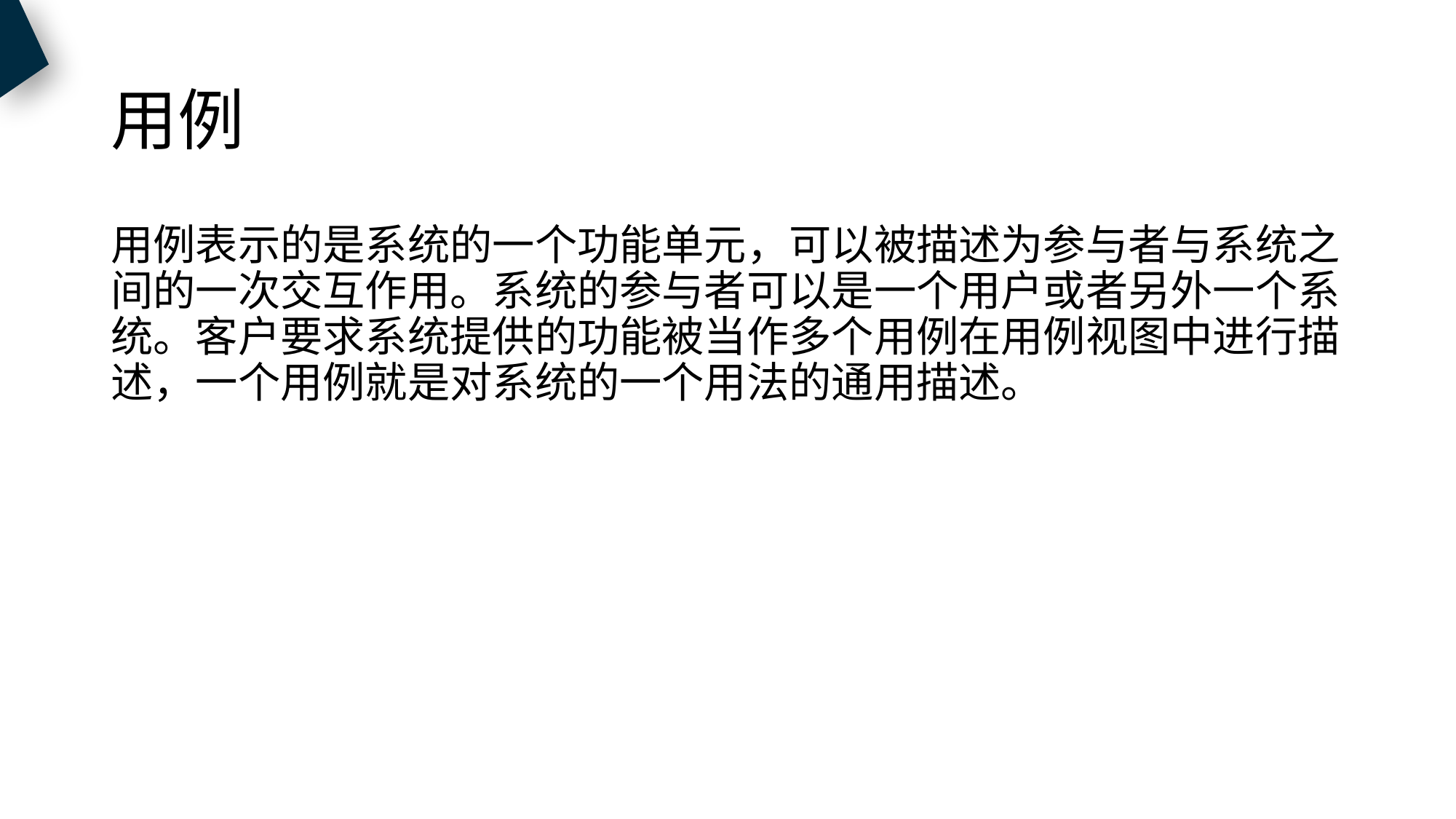

# 用例
用例表示的是系统的一个功能单元，可以被描述为参与者与系统之间的一次交互作用。系统的参与者可以是一个用户或者另外一个系统。客户要求系统提供的功能被当作多个用例在用例视图中进行描述，一个用例就是对系统的一个用法的通用描述。